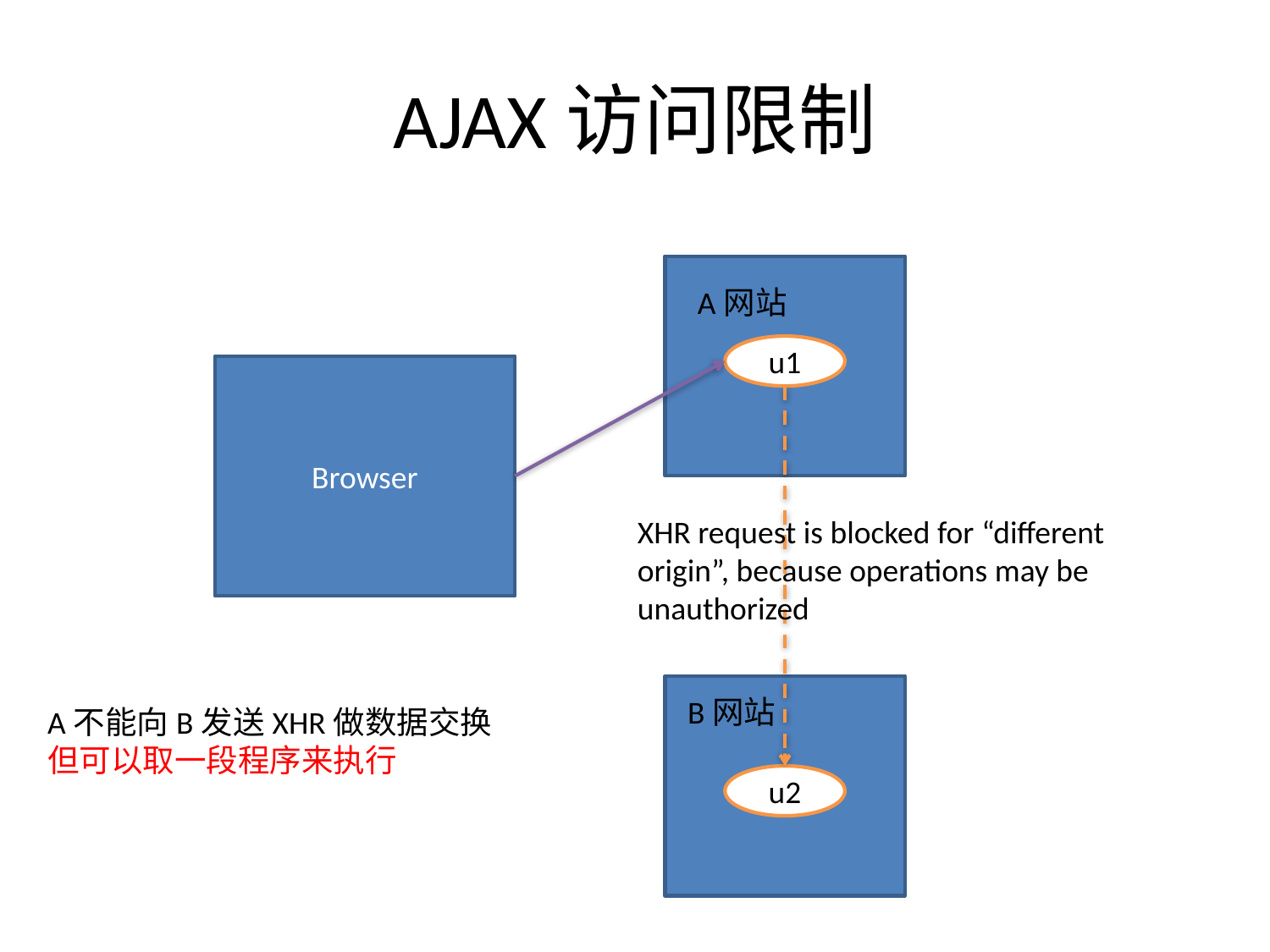

# AJAX访问限制

A网站
u1
Browser
XHR request is blocked for “different origin”, because operations may be unauthorized

B网站
A不能向B发送XHR做数据交换
但可以取一段程序来执行
u2